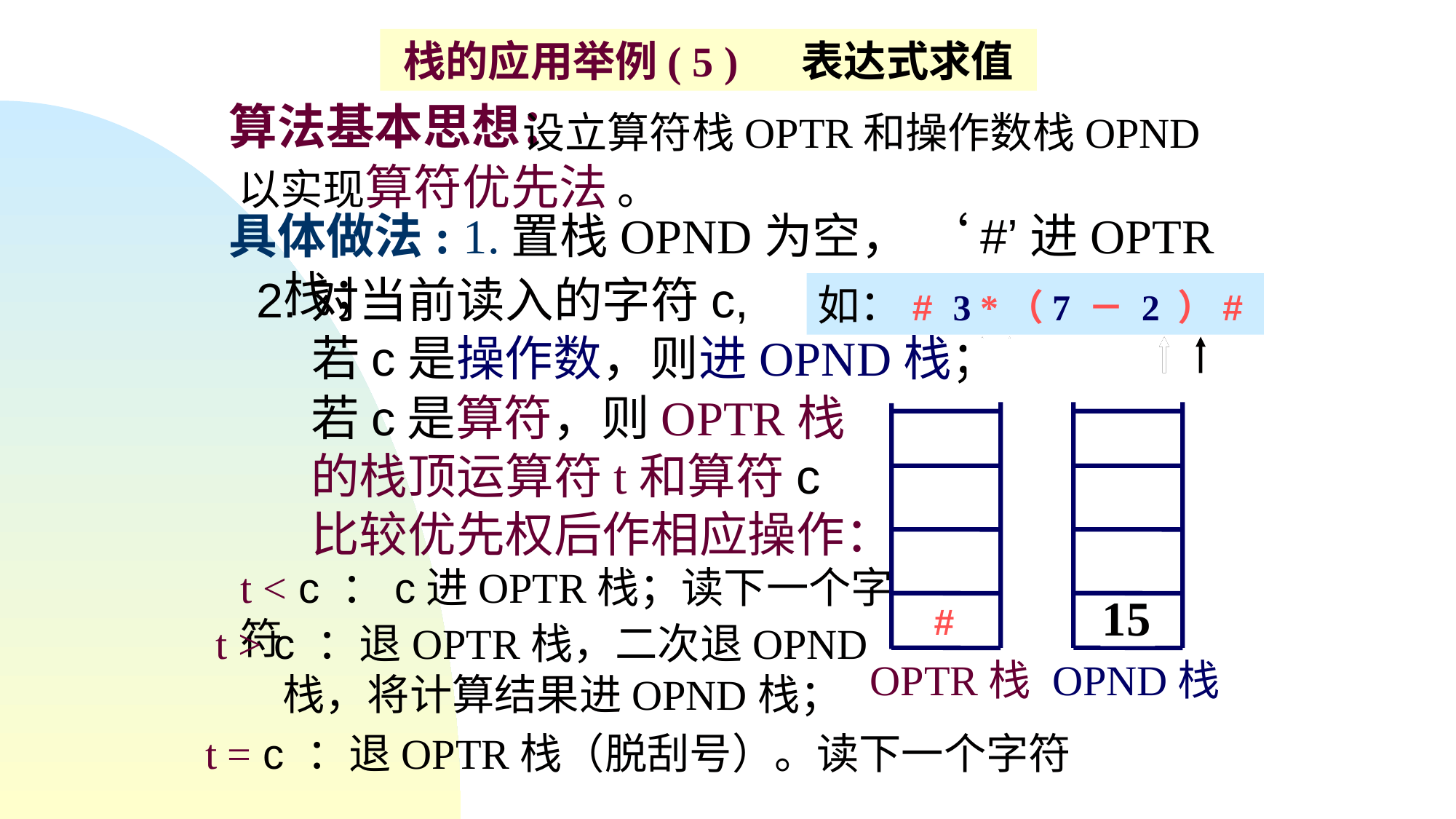

栈的应用举例( 5 )     表达式求值
算法基本思想：
                             设立算符栈OPTR和操作数栈OPND以实现算符优先法 。
具体做法: 1.置栈OPND为空， ‘#’进OPTR栈；
对当前读入的字符c,
    若c是操作数，则进OPND栈；
如：#  3 *（7 － 2 ）#

*

7 － 2

－ 2

－

3 * 5
 * 5

若c是算符，则OPTR栈的栈顶运算符t和算符c比较优先权后作相应操作：

－

（
 2

5

7

*

t < c ：c进OPTR栈；读下一个字符
15
3

#

t > c ：退OPTR栈，二次退OPND
      栈，将计算结果进OPND栈；
OPTR栈

OPND栈

t = c ：退OPTR栈（脱刮号）。读下一个字符